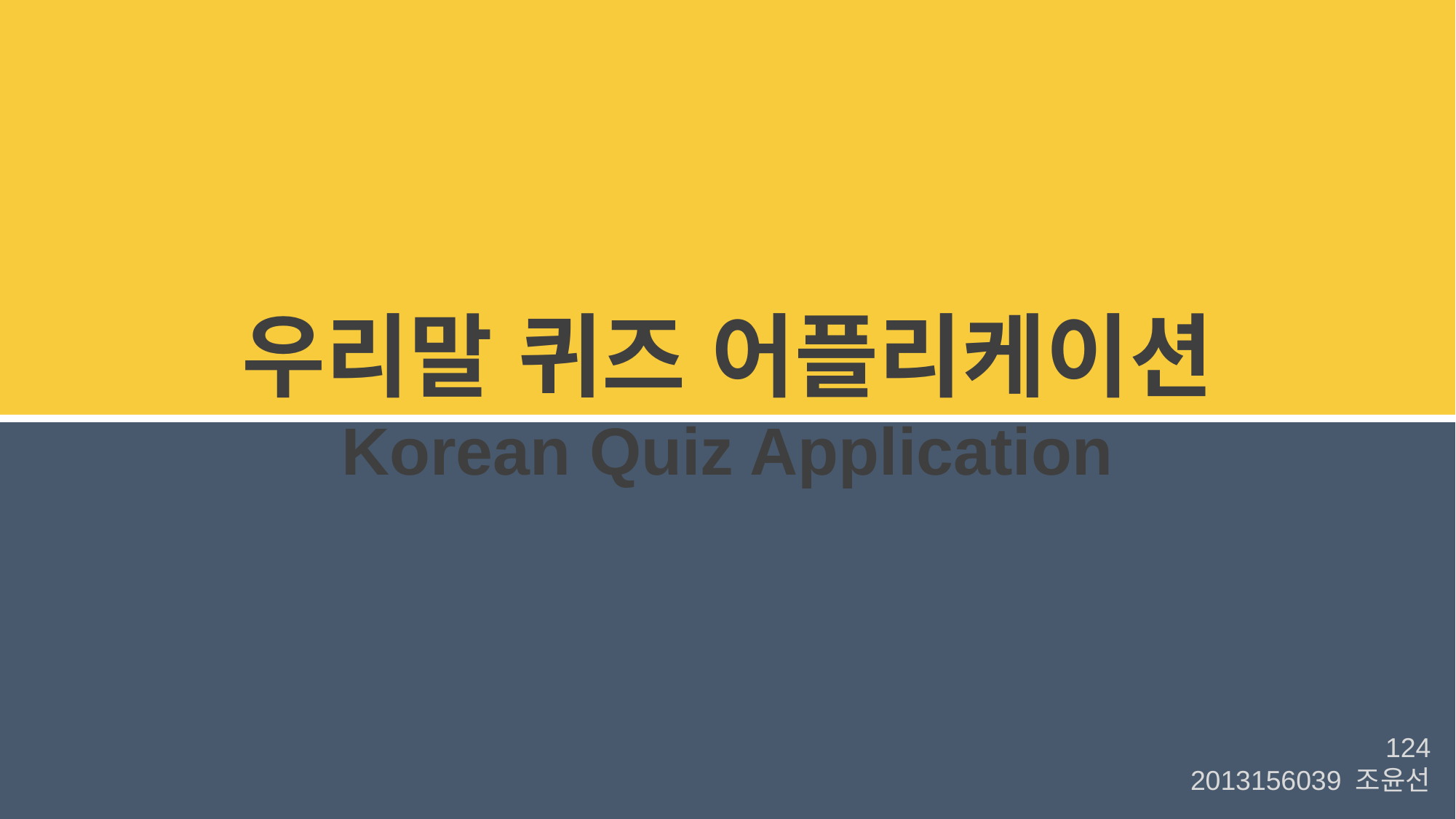

우리말 퀴즈 어플리케이션
Korean Quiz Application

124
2013156039 조윤선